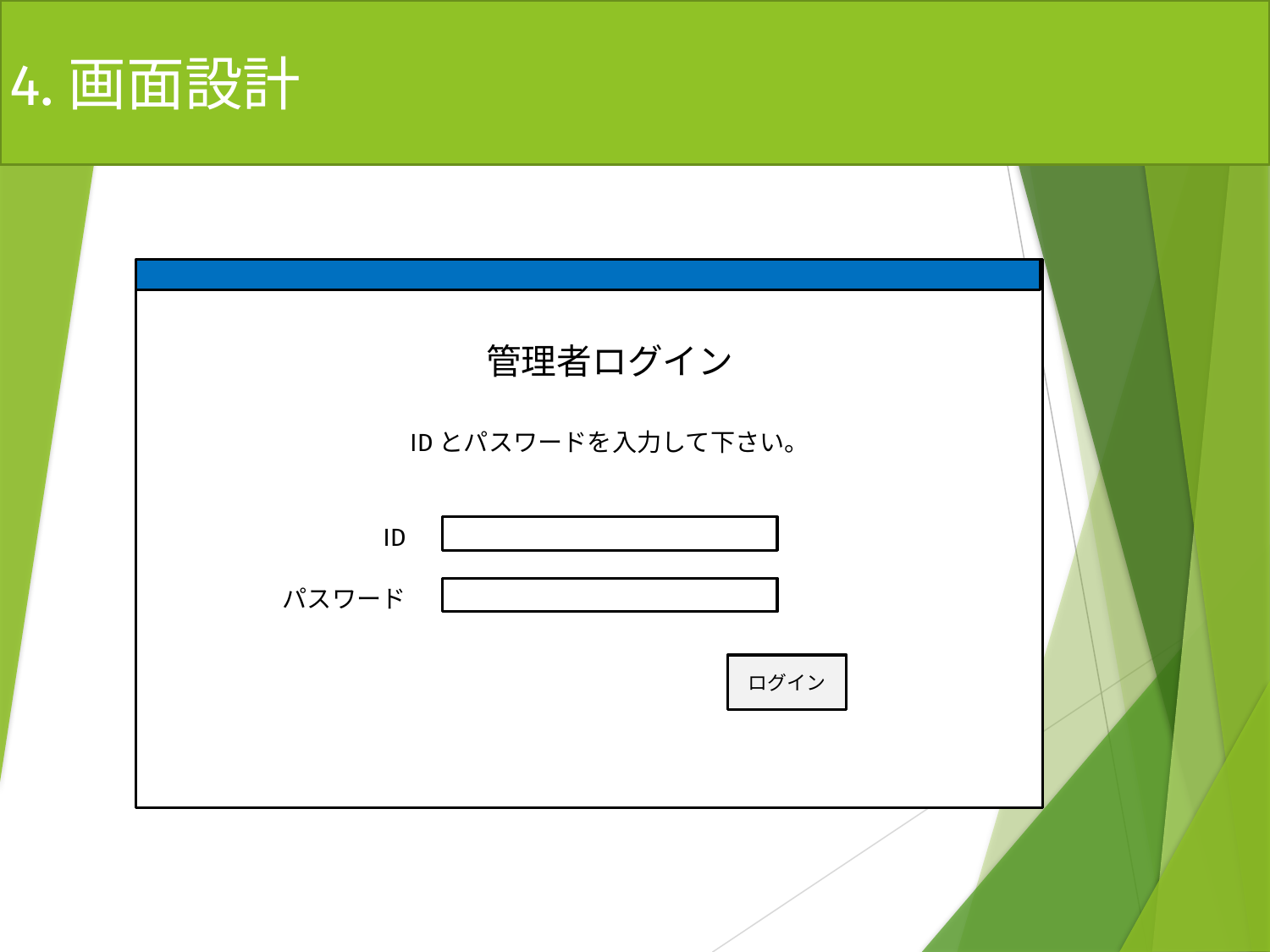

4.画面設計

管理者ログイン
IDとパスワードを入力して下さい。
ID
ｖ
パスワード
ｖ
ログイン